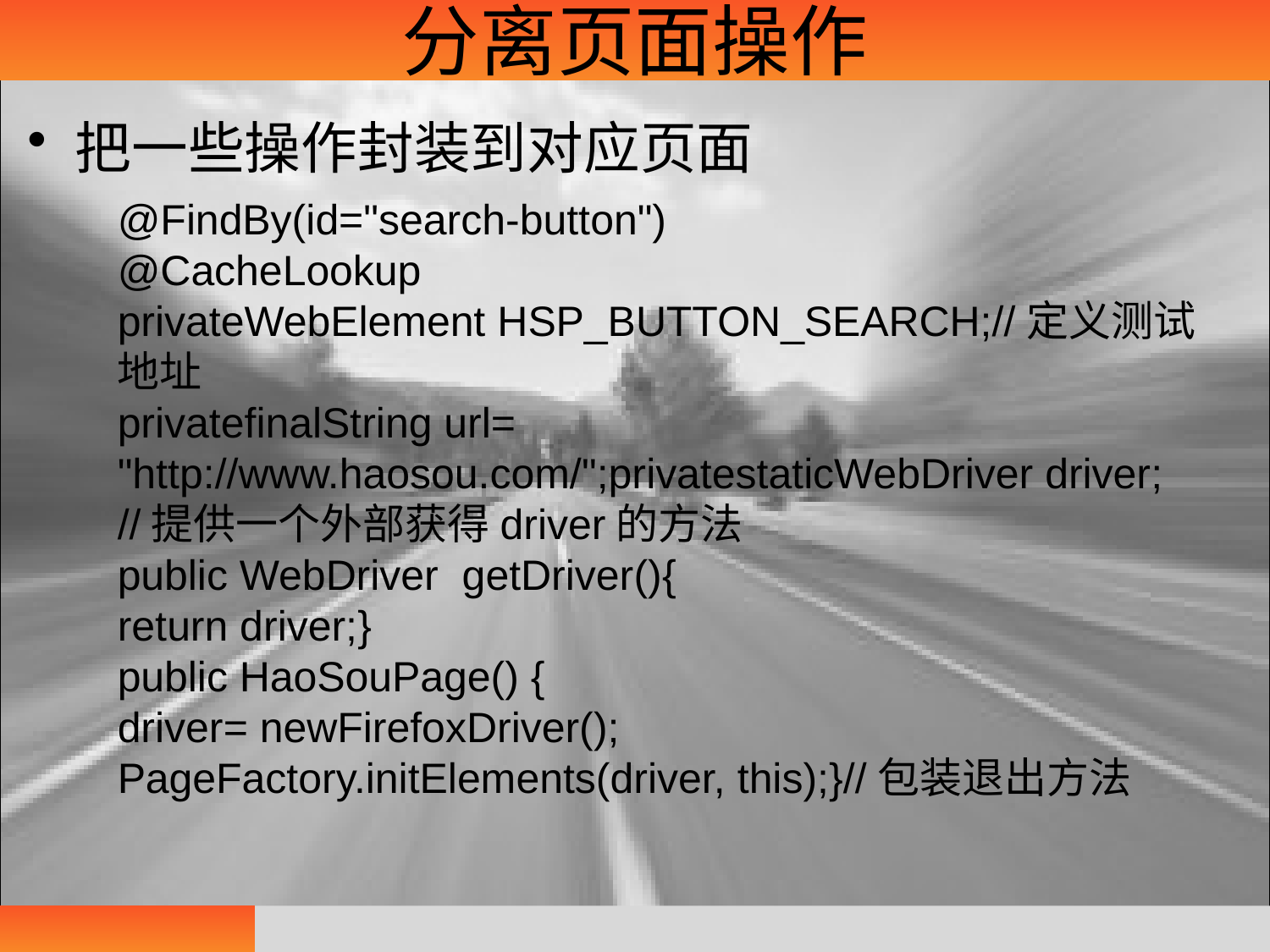

# 分离页面操作
把一些操作封装到对应页面
@FindBy(id="search-button")
@CacheLookup
privateWebElement HSP_BUTTON_SEARCH;//定义测试地址
privatefinalString url= "http://www.haosou.com/";privatestaticWebDriver driver;
//提供一个外部获得driver的方法
public WebDriver  getDriver(){
return driver;}
public HaoSouPage() {
driver= newFirefoxDriver();
PageFactory.initElements(driver, this);}//包装退出方法